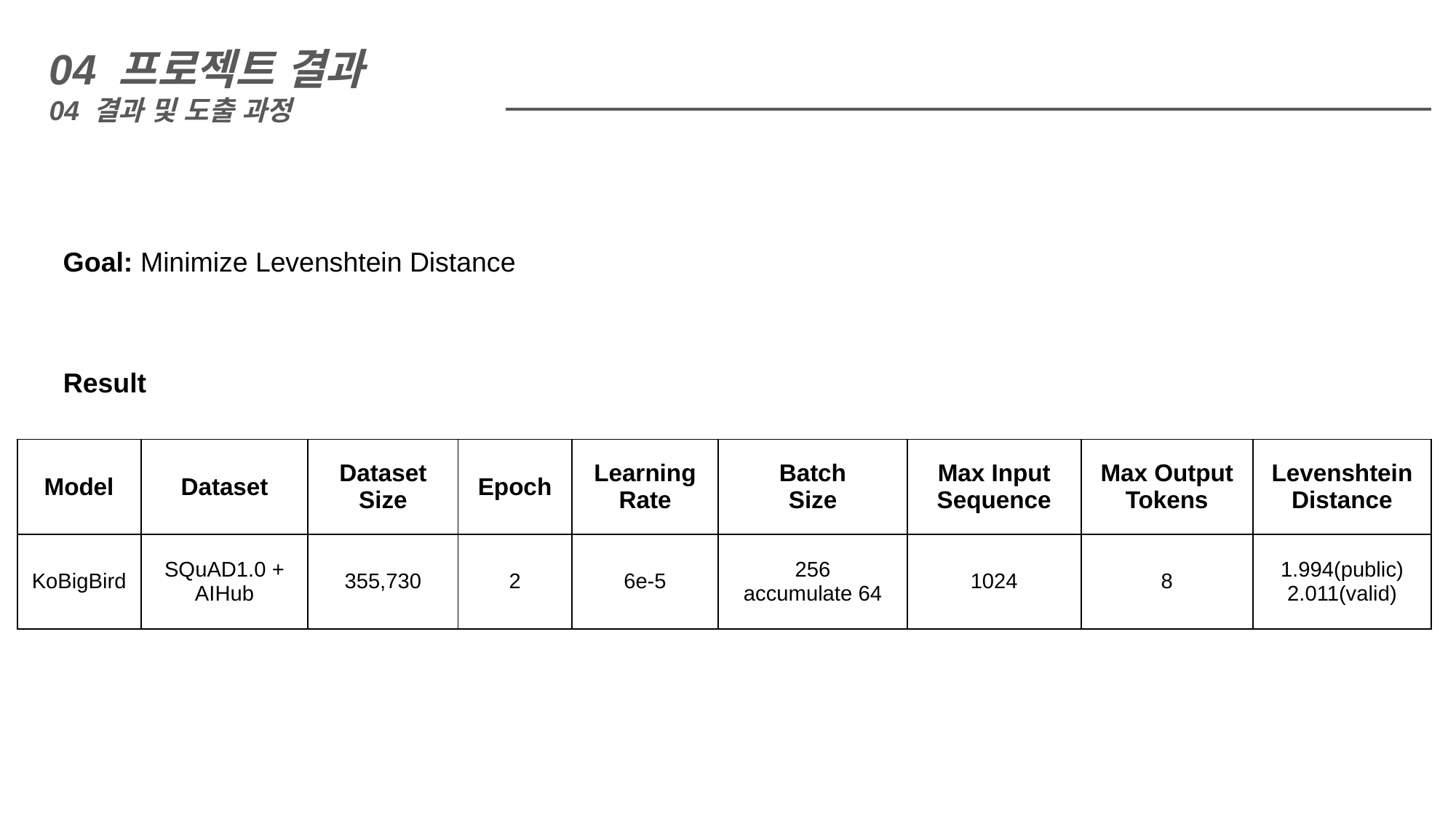

04 프로젝트 결과
04 결과 및 도출 과정
Goal: Minimize Levenshtein Distance
Result
| Model | Dataset | Dataset Size | Epoch | Learning Rate | Batch Size | Max Input Sequence | Max Output Tokens | Levenshtein Distance |
| --- | --- | --- | --- | --- | --- | --- | --- | --- |
| KoBigBird | SQuAD1.0 + AIHub | 355,730 | 2 | 6e-5 | 256 accumulate 64 | 1024 | 8 | 1.994(public) 2.011(valid) |